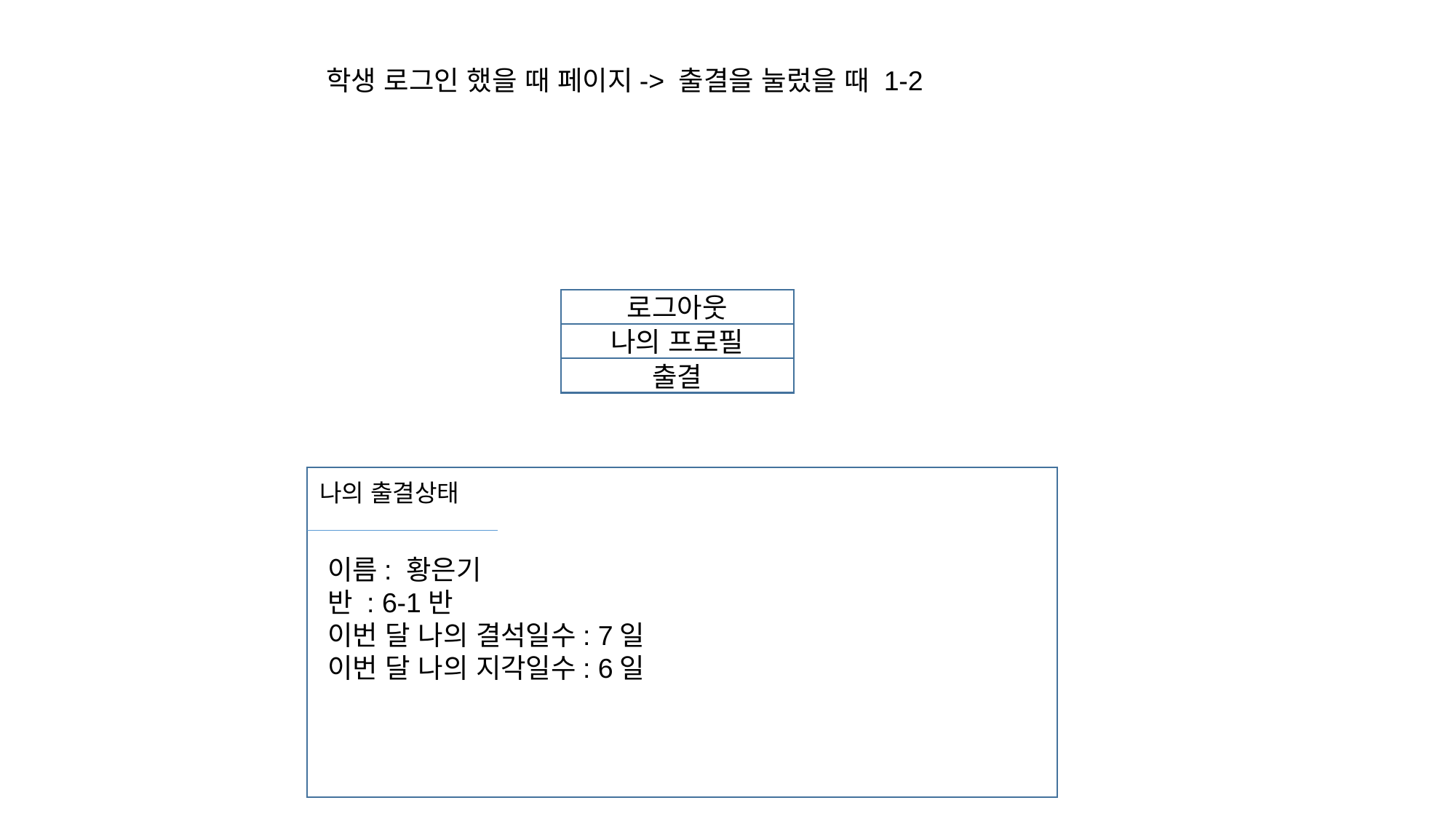

학생 로그인 했을 때 페이지-> 출결을 눌렀을 때 1-2
로그아웃
나의 프로필
출결

나의 출결상태
이름: 황은기
반 : 6-1반
이번 달 나의 결석일수: 7일
이번 달 나의 지각일수: 6일